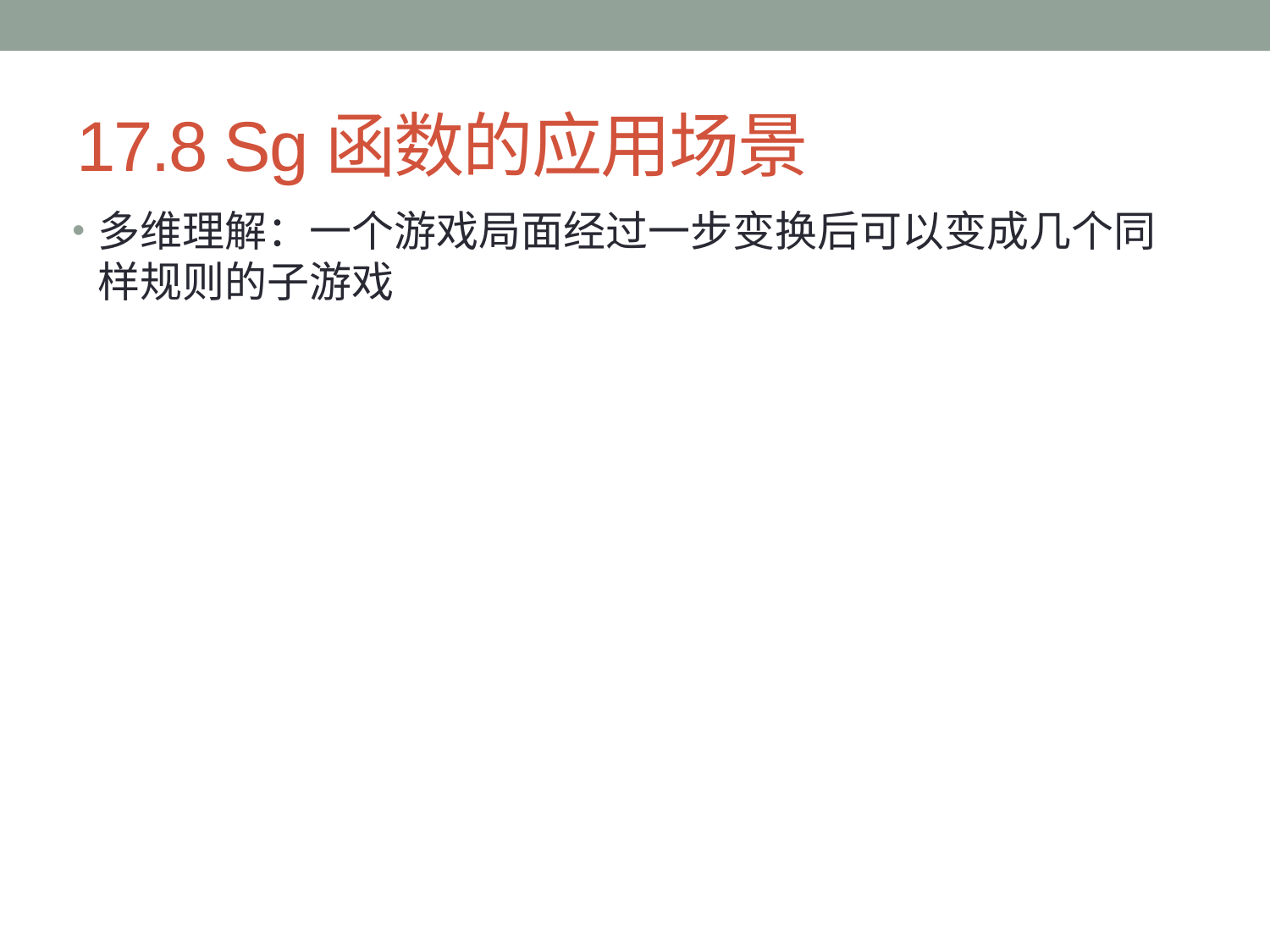

# 17.8 Sg函数的应用场景
多维理解：一个游戏局面经过一步变换后可以变成几个同样规则的子游戏